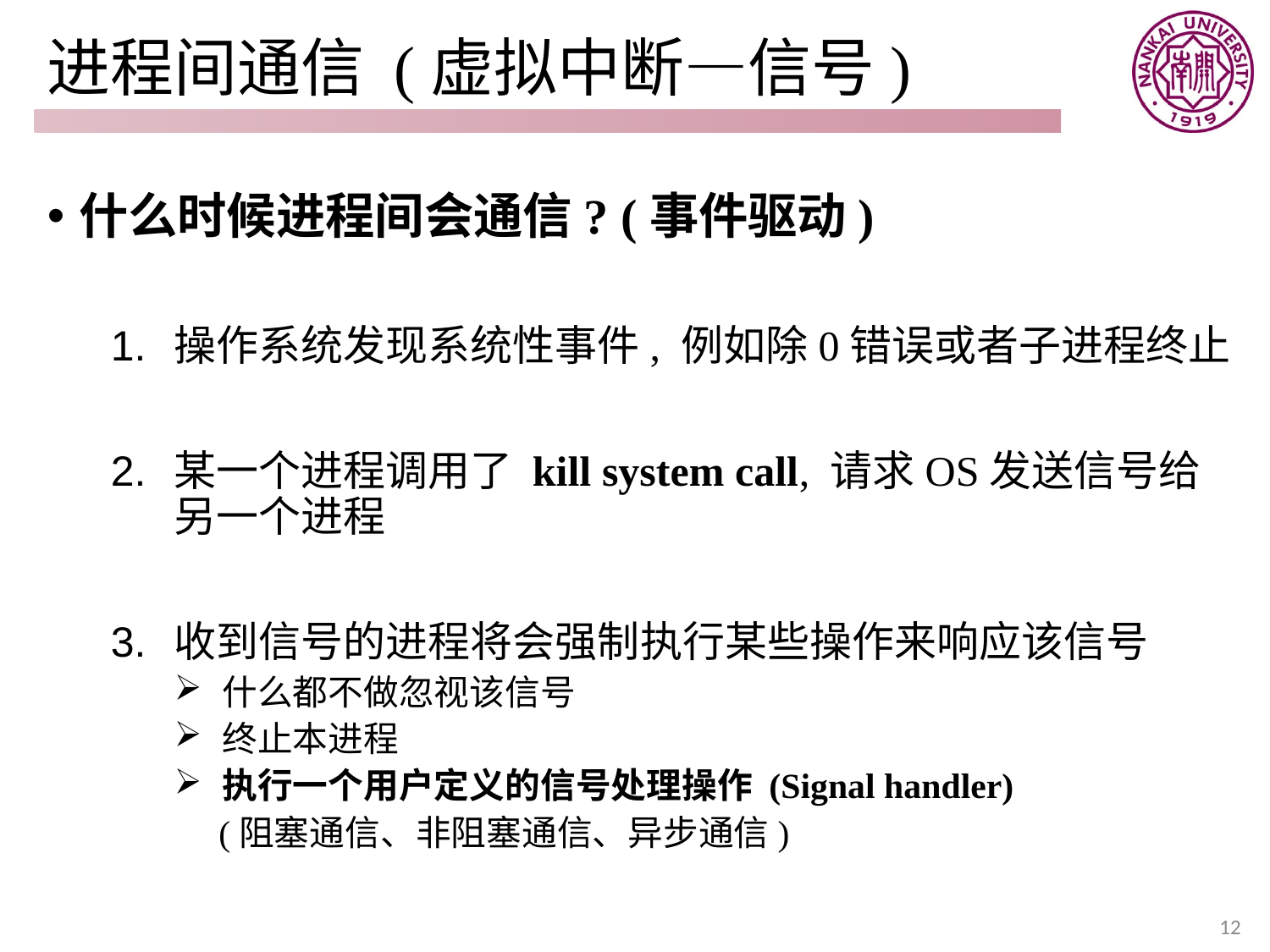

# 进程间通信 (虚拟中断—信号)
什么时候进程间会通信? (事件驱动)

操作系统发现系统性事件, 例如除0错误或者子进程终止

某一个进程调用了 kill system call, 请求OS发送信号给另一个进程

收到信号的进程将会强制执行某些操作来响应该信号
 什么都不做忽视该信号
 终止本进程
 执行一个用户定义的信号处理操作 (Signal handler)
     (阻塞通信、非阻塞通信、异步通信)
12